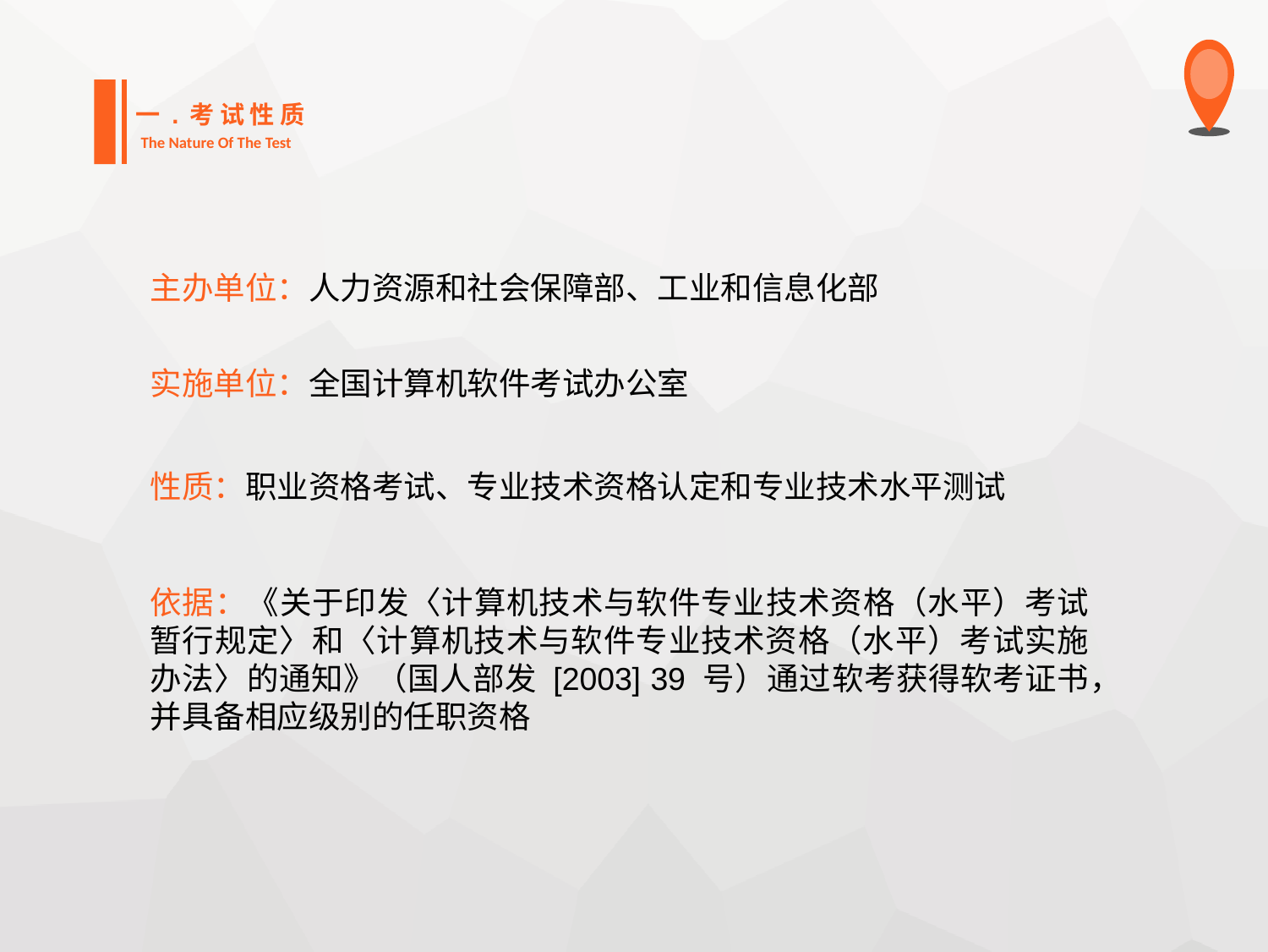

一.考试性质
The Nature Of The Test
主办单位：人力资源和社会保障部、工业和信息化部

### Chart

| Category |
|---|
实施单位：全国计算机软件考试办公室
性质：职业资格考试、专业技术资格认定和专业技术水平测试
依据：《关于印发〈计算机技术与软件专业技术资格（水平）考试暂行规定〉和〈计算机技术与软件专业技术资格（水平）考试实施办法〉的通知》（国人部发 [2003] 39 号）通过软考获得软考证书，并具备相应级别的任职资格